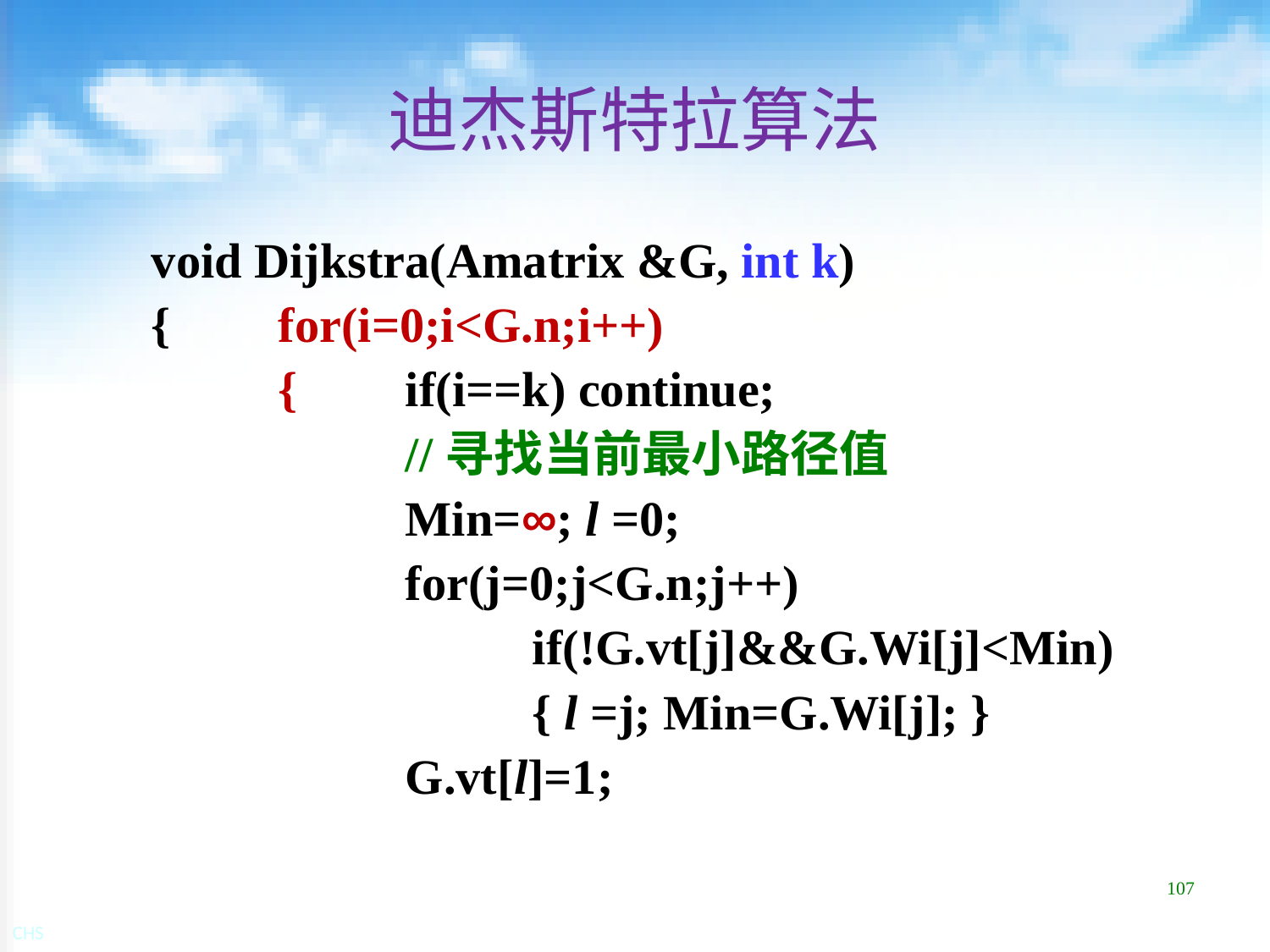

# 迪杰斯特拉算法
void Dijkstra(Amatrix &G, int k)
{	for(i=0;i<G.n;i++)
	{	if(i==k) continue;
		//寻找当前最小路径值
		Min=∞; l =0;
		for(j=0;j<G.n;j++)
			if(!G.vt[j]&&G.Wi[j]<Min)
			{ l =j; Min=G.Wi[j]; }
		G.vt[l]=1;
107